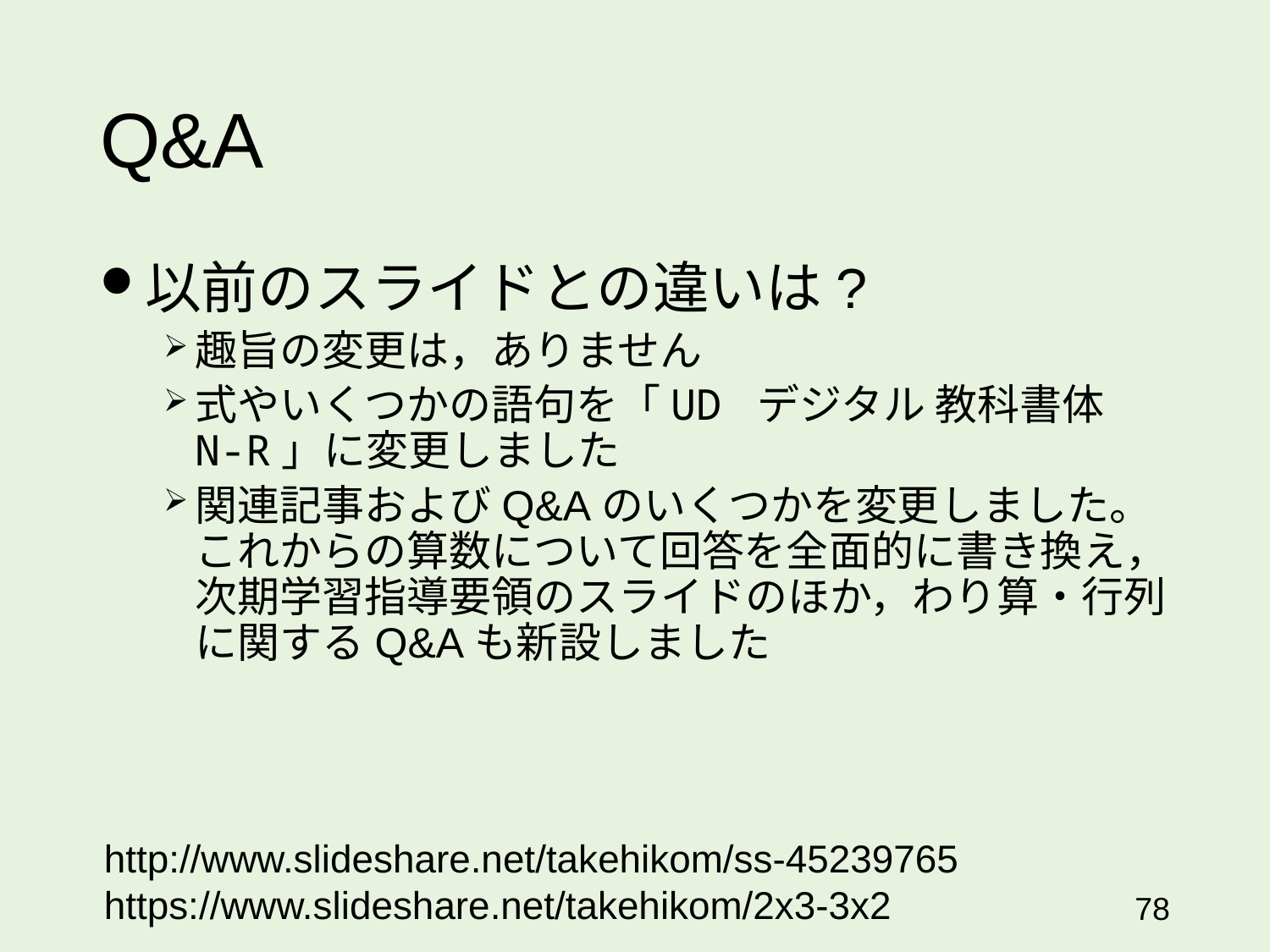

# Q&A
以前のスライドとの違いは?
趣旨の変更は，ありません
式やいくつかの語句を「UD デジタル 教科書体
N-R」に変更しました
関連記事およびQ&Aのいくつかを変更しました。これからの算数について回答を全面的に書き換え，次期学習指導要領のスライドのほか，わり算・行列に関するQ&Aも新設しました
http://www.slideshare.net/takehikom/ss-45239765
https://www.slideshare.net/takehikom/2x3-3x2
78